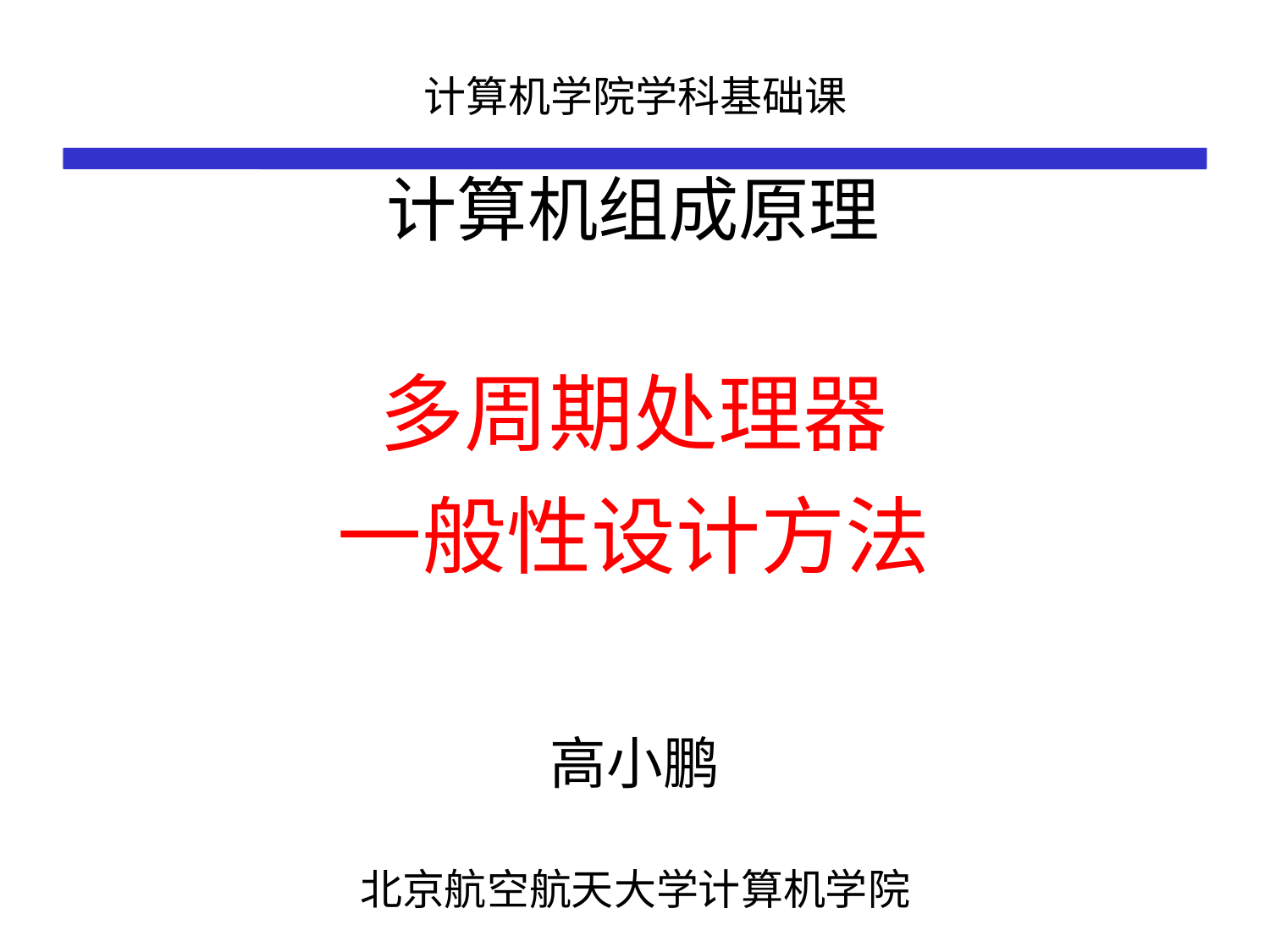

计算机学院学科基础课

计算机组成原理

多周期处理器
一般性设计方法

高小鹏

北京航空航天大学计算机学院